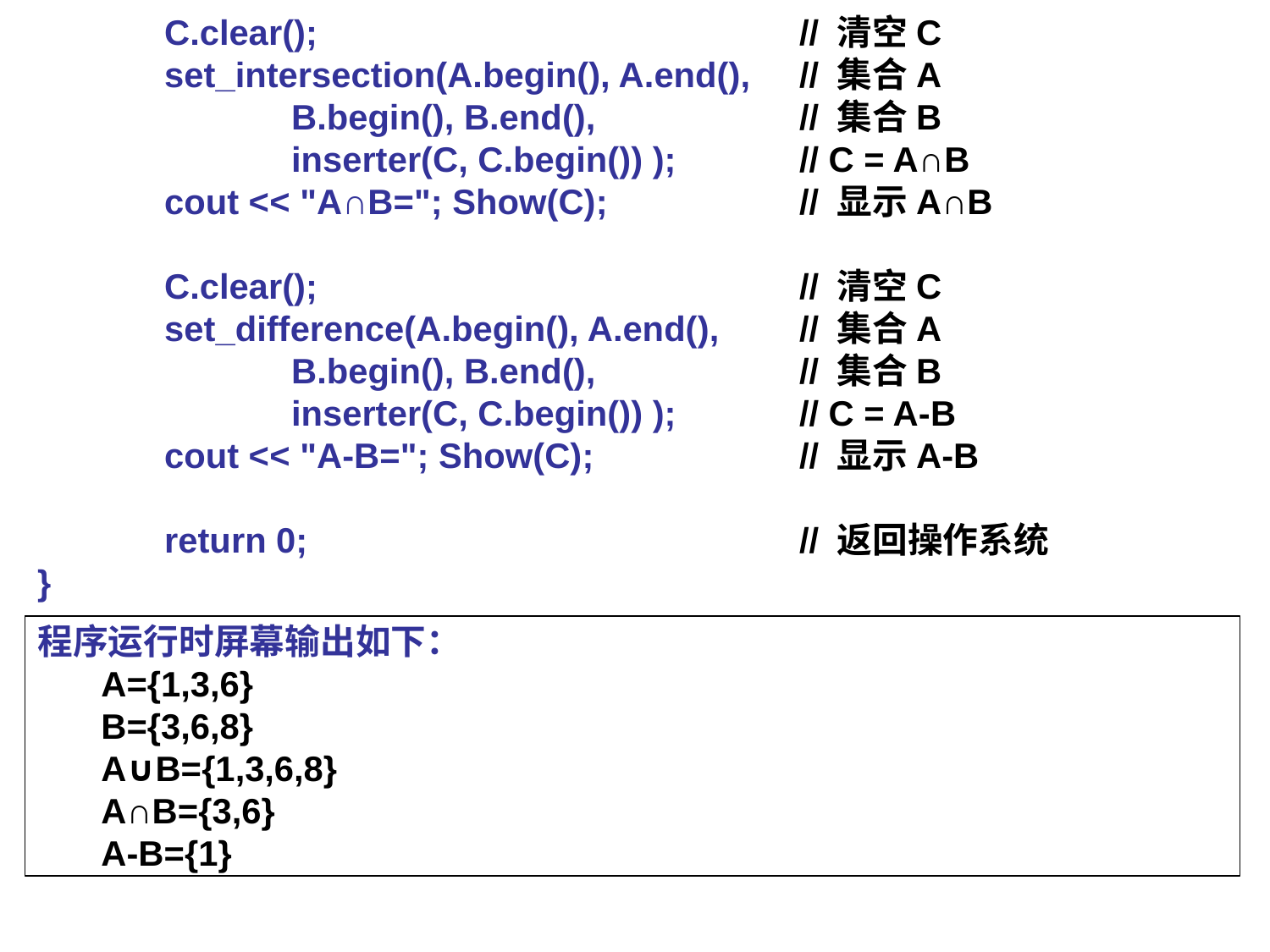

C.clear();				// 清空C
	set_intersection(A.begin(), A.end(),	// 集合A
		B.begin(), B.end(), 		// 集合B
		inserter(C, C.begin()) );	// C = A∩B
	cout << "A∩B="; Show(C);		// 显示A∩B

	C.clear();				// 清空C
	set_difference(A.begin(), A.end(),	// 集合A
		B.begin(), B.end(), 		// 集合B
		inserter(C, C.begin()) );	// C = A-B
	cout << "A-B="; Show(C);		// 显示A-B

	return 0;				// 返回操作系统
}
程序运行时屏幕输出如下：
A={1,3,6}
B={3,6,8}
A∪B={1,3,6,8}
A∩B={3,6}
A-B={1}